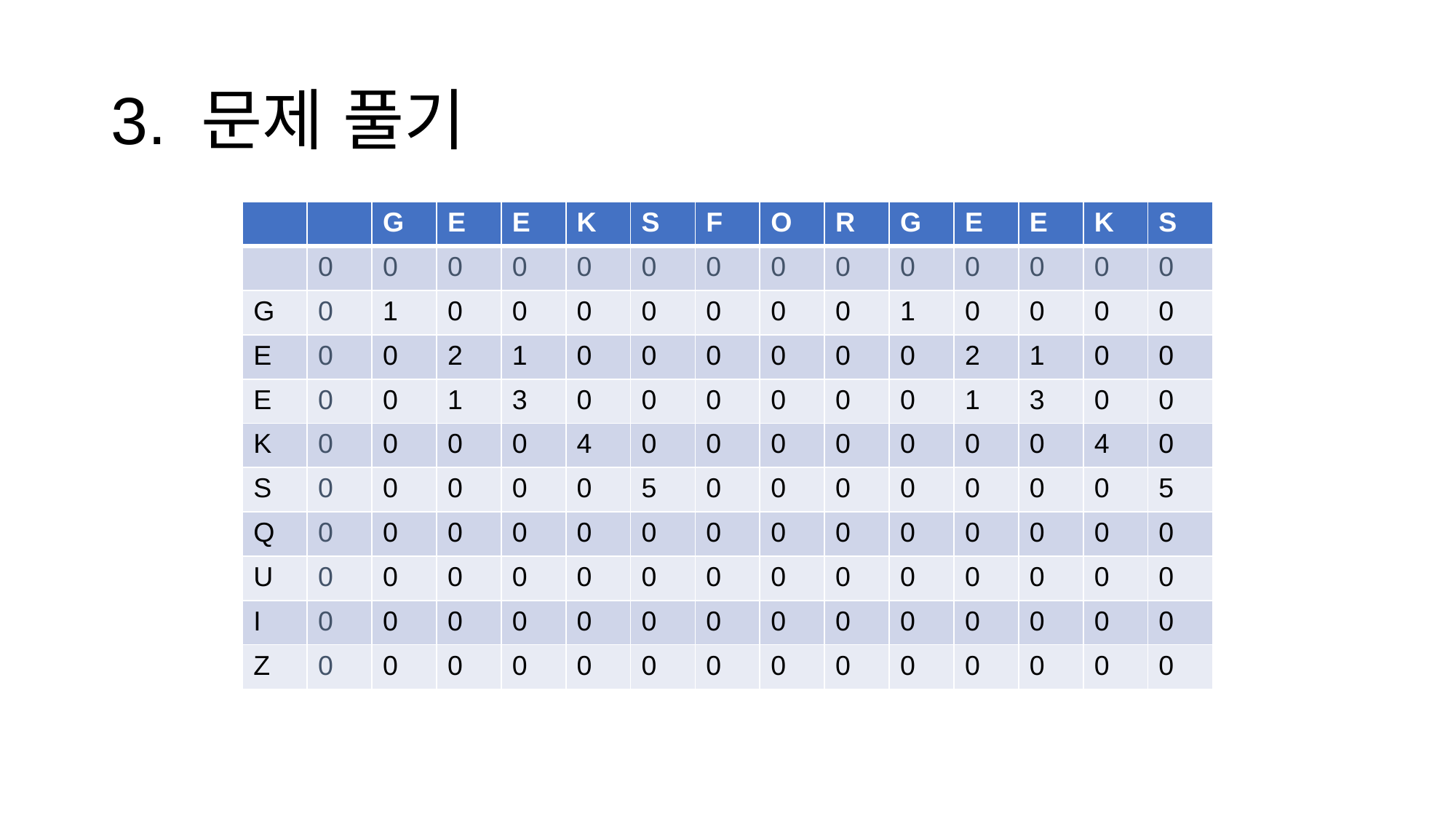

# 3. 문제 풀기
|  |  | G | E | E | K | S | F | O | R | G | E | E | K | S |
| --- | --- | --- | --- | --- | --- | --- | --- | --- | --- | --- | --- | --- | --- | --- |
|  | 0 | 0 | 0 | 0 | 0 | 0 | 0 | 0 | 0 | 0 | 0 | 0 | 0 | 0 |
| G | 0 | 1 | 0 | 0 | 0 | 0 | 0 | 0 | 0 | 1 | 0 | 0 | 0 | 0 |
| E | 0 | 0 | 2 | 1 | 0 | 0 | 0 | 0 | 0 | 0 | 2 | 1 | 0 | 0 |
| E | 0 | 0 | 1 | 3 | 0 | 0 | 0 | 0 | 0 | 0 | 1 | 3 | 0 | 0 |
| K | 0 | 0 | 0 | 0 | 4 | 0 | 0 | 0 | 0 | 0 | 0 | 0 | 4 | 0 |
| S | 0 | 0 | 0 | 0 | 0 | 5 | 0 | 0 | 0 | 0 | 0 | 0 | 0 | 5 |
| Q | 0 | 0 | 0 | 0 | 0 | 0 | 0 | 0 | 0 | 0 | 0 | 0 | 0 | 0 |
| U | 0 | 0 | 0 | 0 | 0 | 0 | 0 | 0 | 0 | 0 | 0 | 0 | 0 | 0 |
| I | 0 | 0 | 0 | 0 | 0 | 0 | 0 | 0 | 0 | 0 | 0 | 0 | 0 | 0 |
| Z | 0 | 0 | 0 | 0 | 0 | 0 | 0 | 0 | 0 | 0 | 0 | 0 | 0 | 0 |